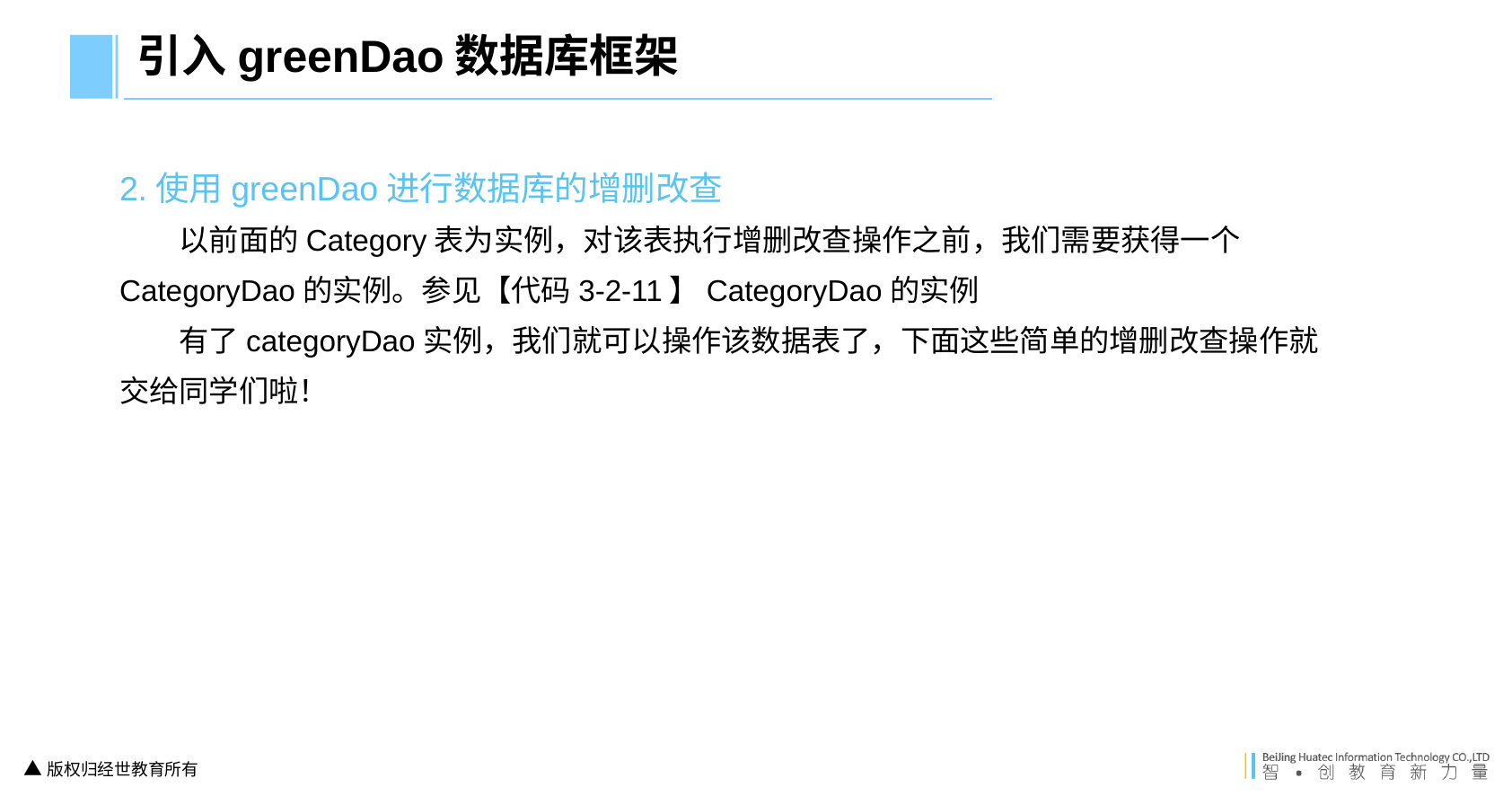

引入greenDao数据库框架

2.使用greenDao进行数据库的增删改查
以前面的Category表为实例，对该表执行增删改查操作之前，我们需要获得一个CategoryDao的实例。参见【代码3-2-11】CategoryDao的实例
有了categoryDao实例，我们就可以操作该数据表了，下面这些简单的增删改查操作就交给同学们啦！